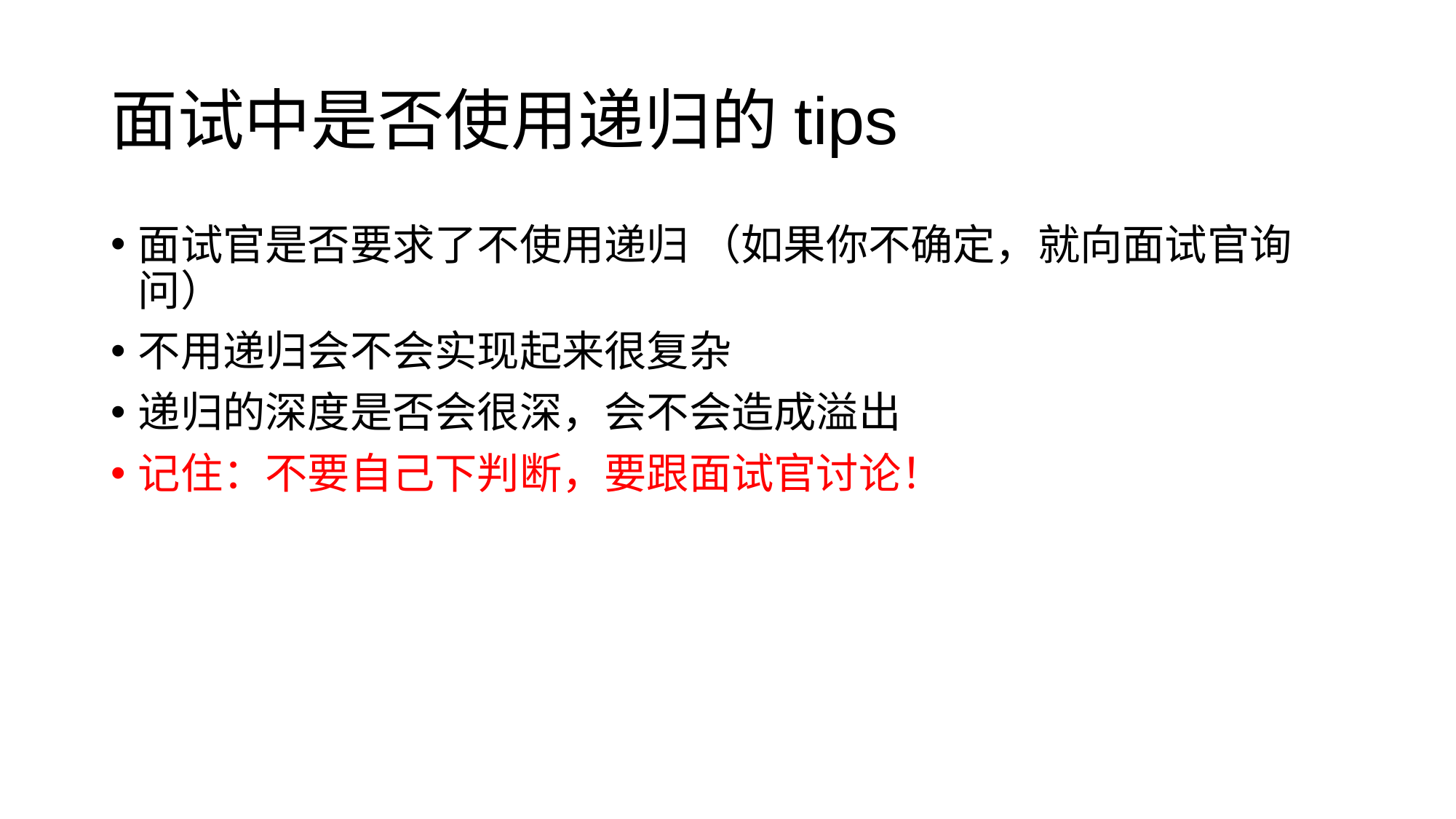

# 面试中是否使用递归的tips
面试官是否要求了不使用递归 （如果你不确定，就向面试官询问）
不用递归会不会实现起来很复杂
递归的深度是否会很深，会不会造成溢出
记住：不要自己下判断，要跟面试官讨论！